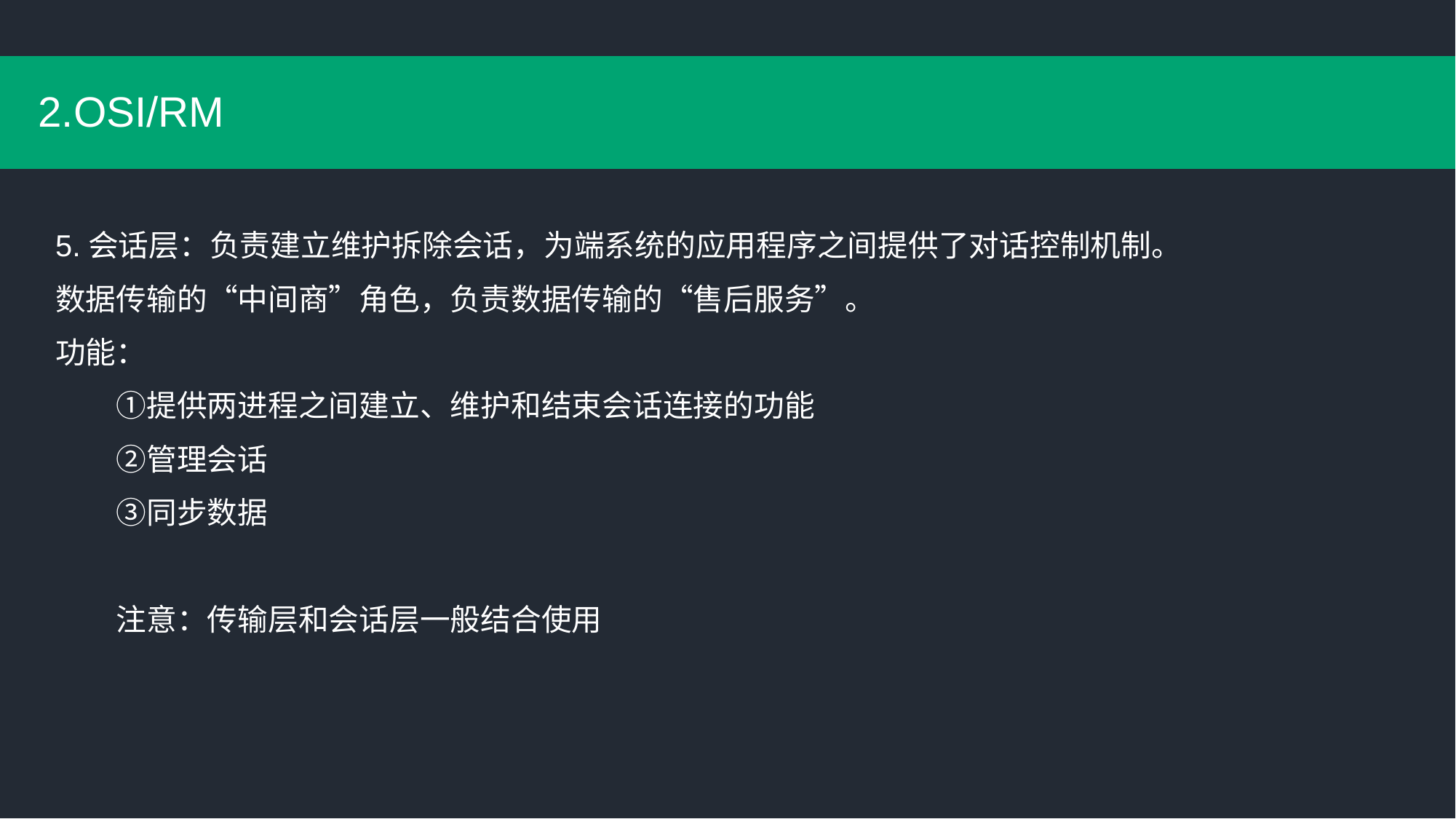

# 2.OSI/RM
5.会话层：负责建立维护拆除会话，为端系统的应用程序之间提供了对话控制机制。
数据传输的“中间商”角色，负责数据传输的“售后服务”。
功能：
　　①提供两进程之间建立、维护和结束会话连接的功能
　　②管理会话
　　③同步数据

　　注意：传输层和会话层一般结合使用